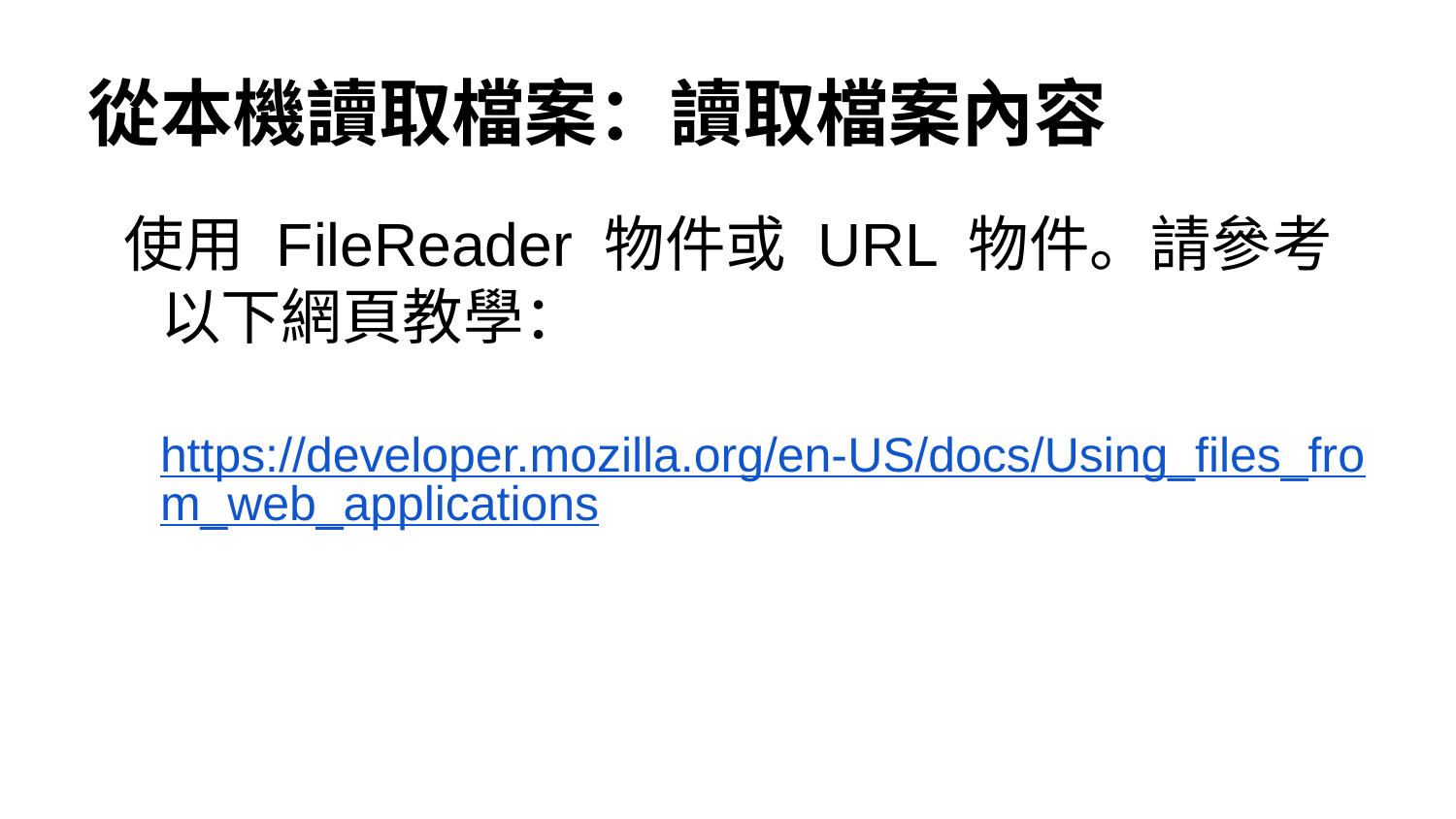

# 從本機讀取檔案：讀取檔案內容
使用 FileReader 物件或 URL 物件。請參考以下網頁教學：
https://developer.mozilla.org/en-US/docs/Using_files_from_web_applications